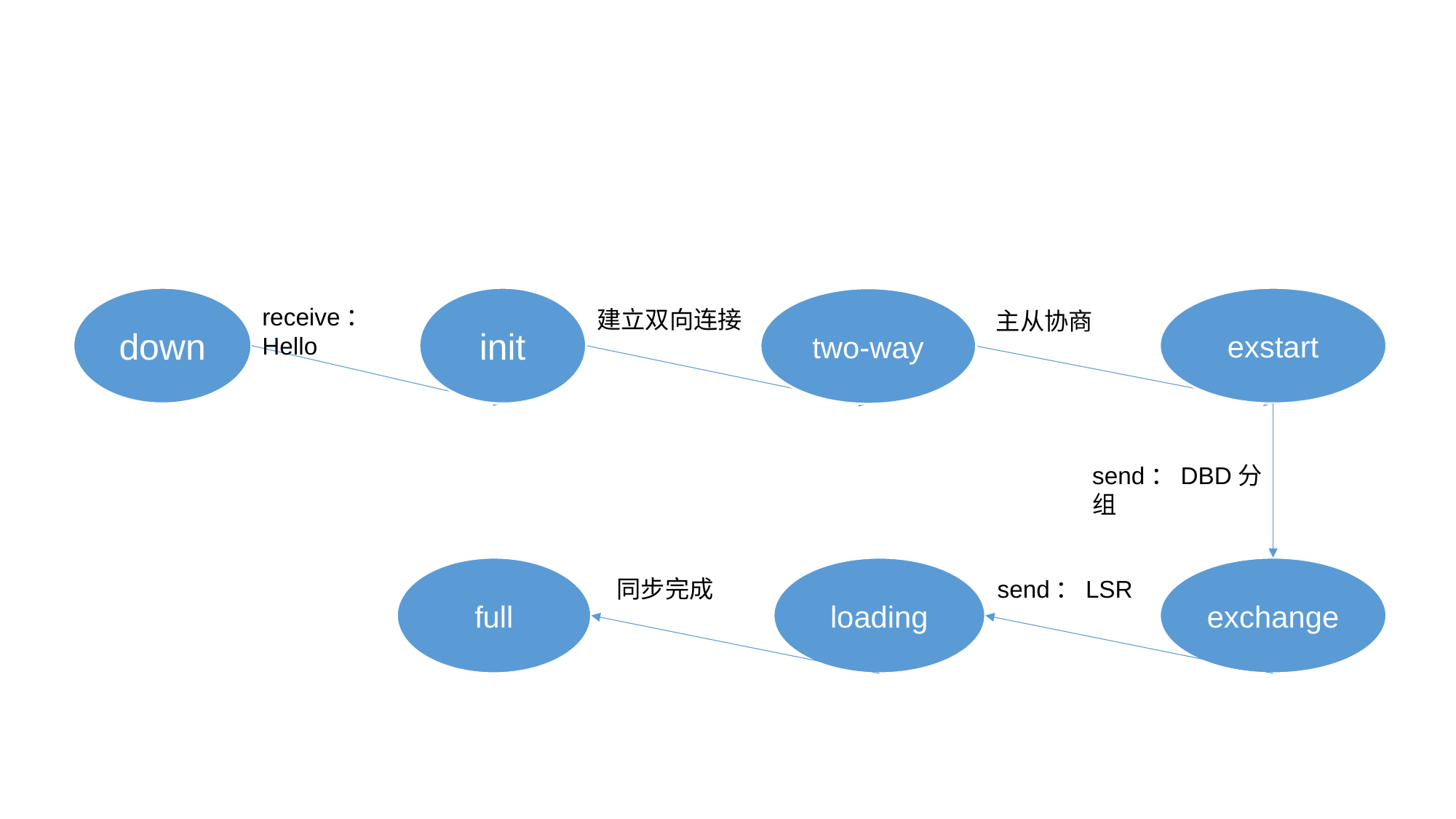

init
exstart
down
two-way
receive：Hello
建立双向连接
主从协商
send：DBD分组
full
loading
exchange
同步完成
send：LSR